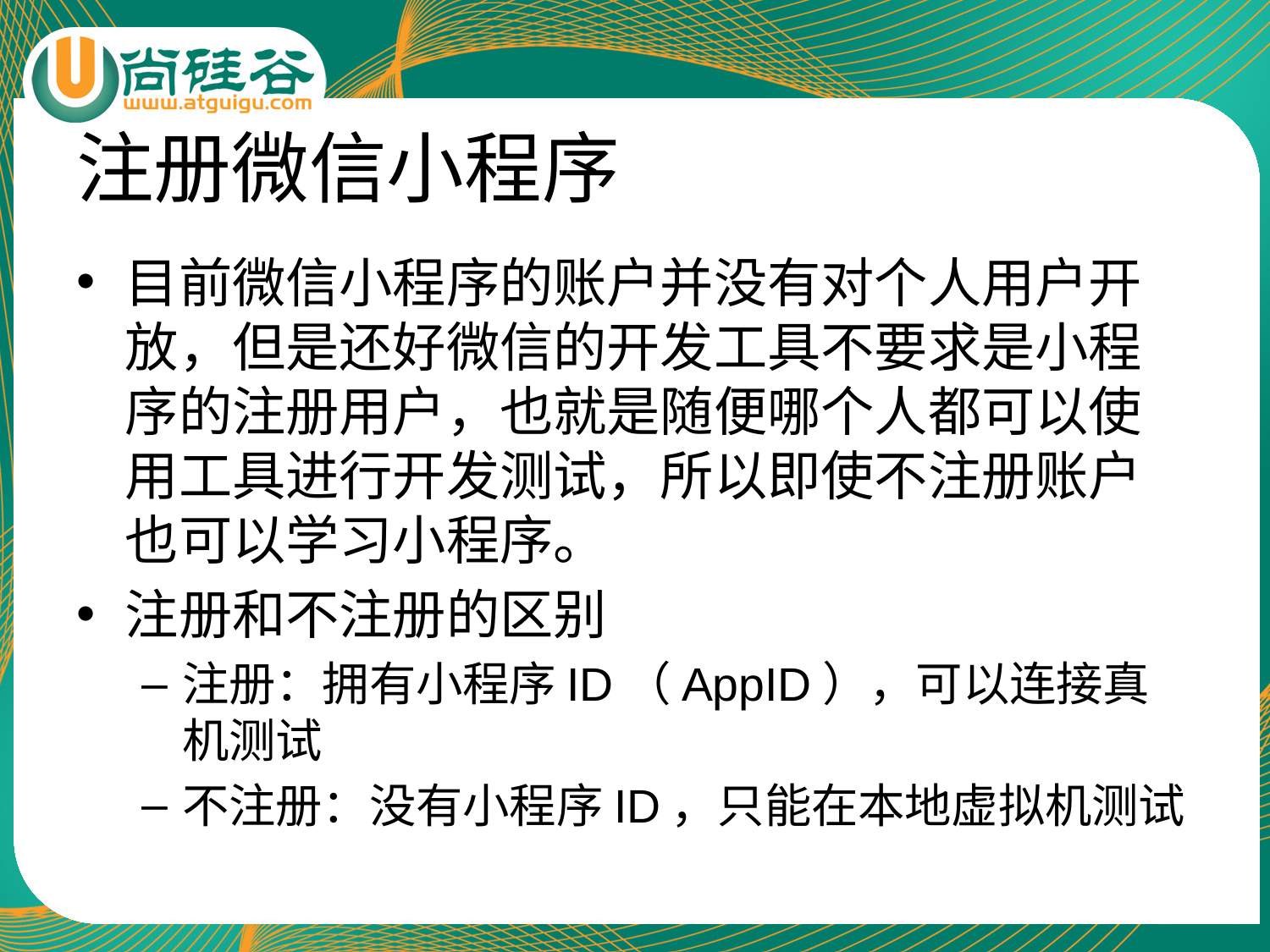

# 注册微信小程序
目前微信小程序的账户并没有对个人用户开放，但是还好微信的开发工具不要求是小程序的注册用户，也就是随便哪个人都可以使用工具进行开发测试，所以即使不注册账户也可以学习小程序。
注册和不注册的区别
注册：拥有小程序ID（AppID），可以连接真机测试
不注册：没有小程序ID，只能在本地虚拟机测试